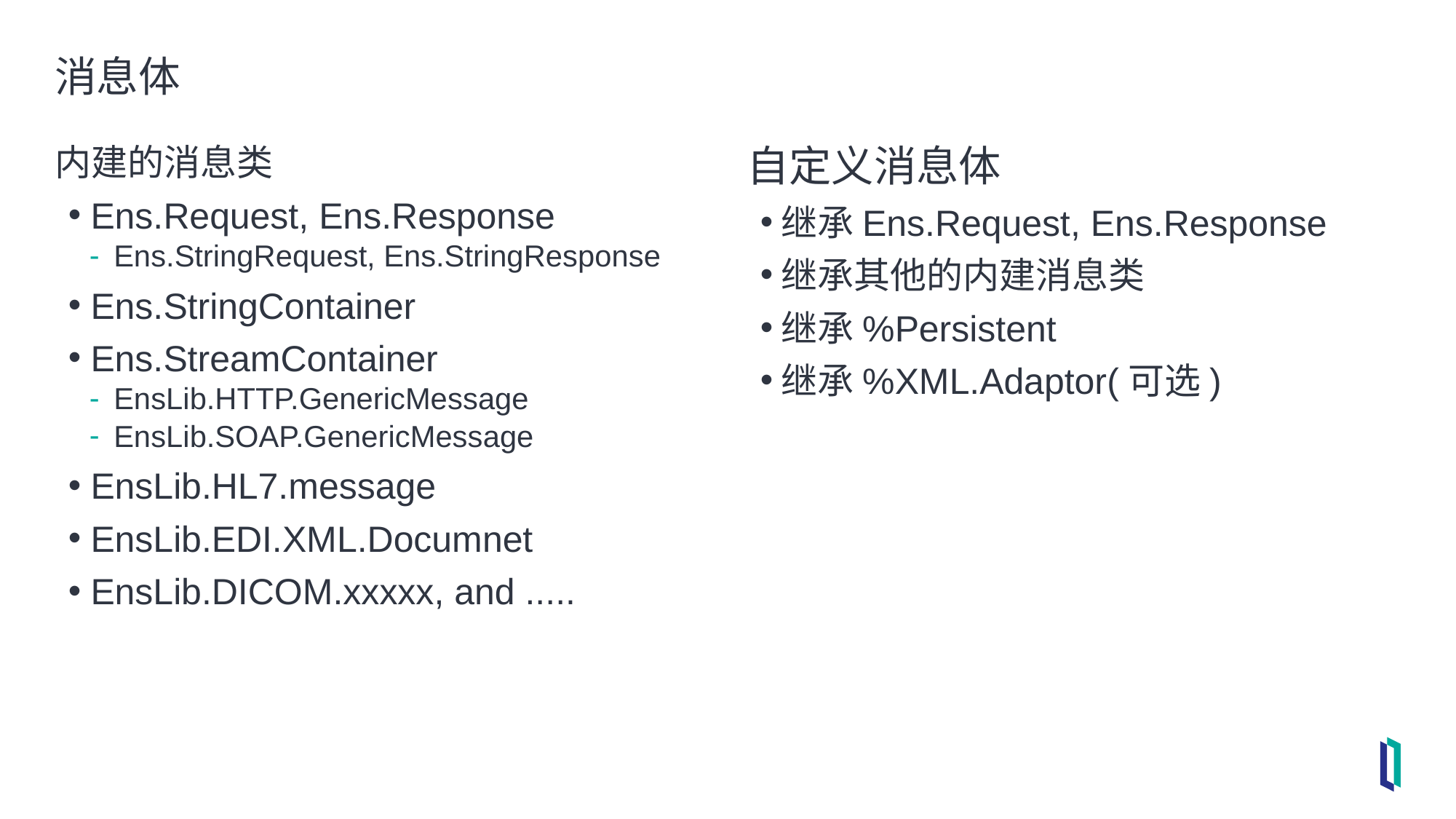

# 消息体
自定义消息体
继承Ens.Request, Ens.Response
继承其他的内建消息类
继承%Persistent
继承%XML.Adaptor(可选)
内建的消息类
Ens.Request, Ens.Response
Ens.StringRequest, Ens.StringResponse
Ens.StringContainer
Ens.StreamContainer
EnsLib.HTTP.GenericMessage
EnsLib.SOAP.GenericMessage
EnsLib.HL7.message
EnsLib.EDI.XML.Documnet
EnsLib.DICOM.xxxxx, and .....